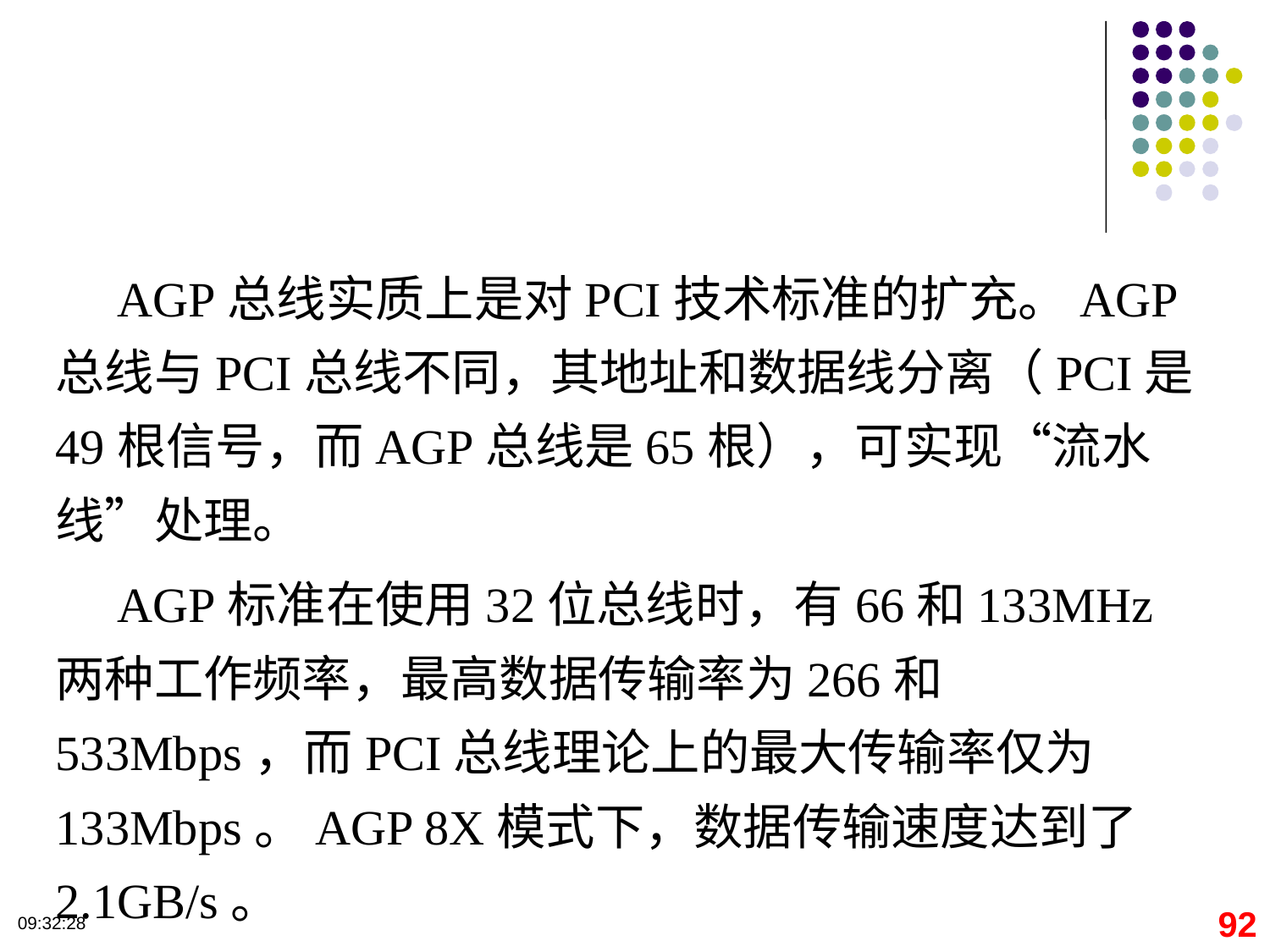

AGP总线实质上是对PCI技术标准的扩充。AGP总线与PCI总线不同，其地址和数据线分离（PCI是49根信号，而AGP总线是65根），可实现“流水线”处理。
     AGP标准在使用32位总线时，有66和133MHz两种工作频率，最高数据传输率为266和533Mbps，而PCI总线理论上的最大传输率仅为133Mbps。AGP 8X模式下，数据传输速度达到了2.1GB/s。
92
09:32:28